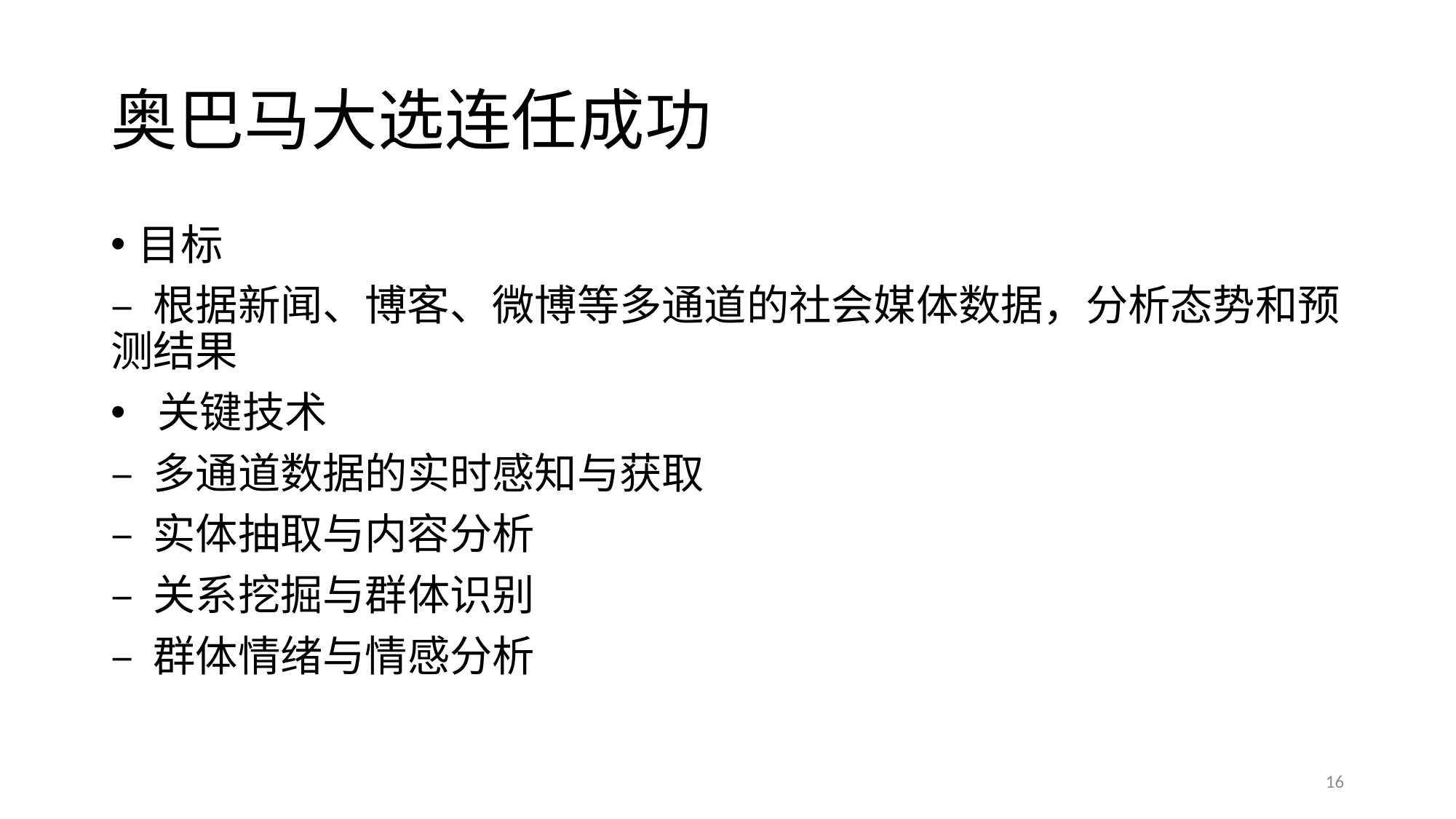

# 奥巴马大选连任成功
目标
– 根据新闻、博客、微博等多通道的社会媒体数据，分析态势和预测结果
 关键技术
– 多通道数据的实时感知与获取
– 实体抽取与内容分析
– 关系挖掘与群体识别
– 群体情绪与情感分析
16